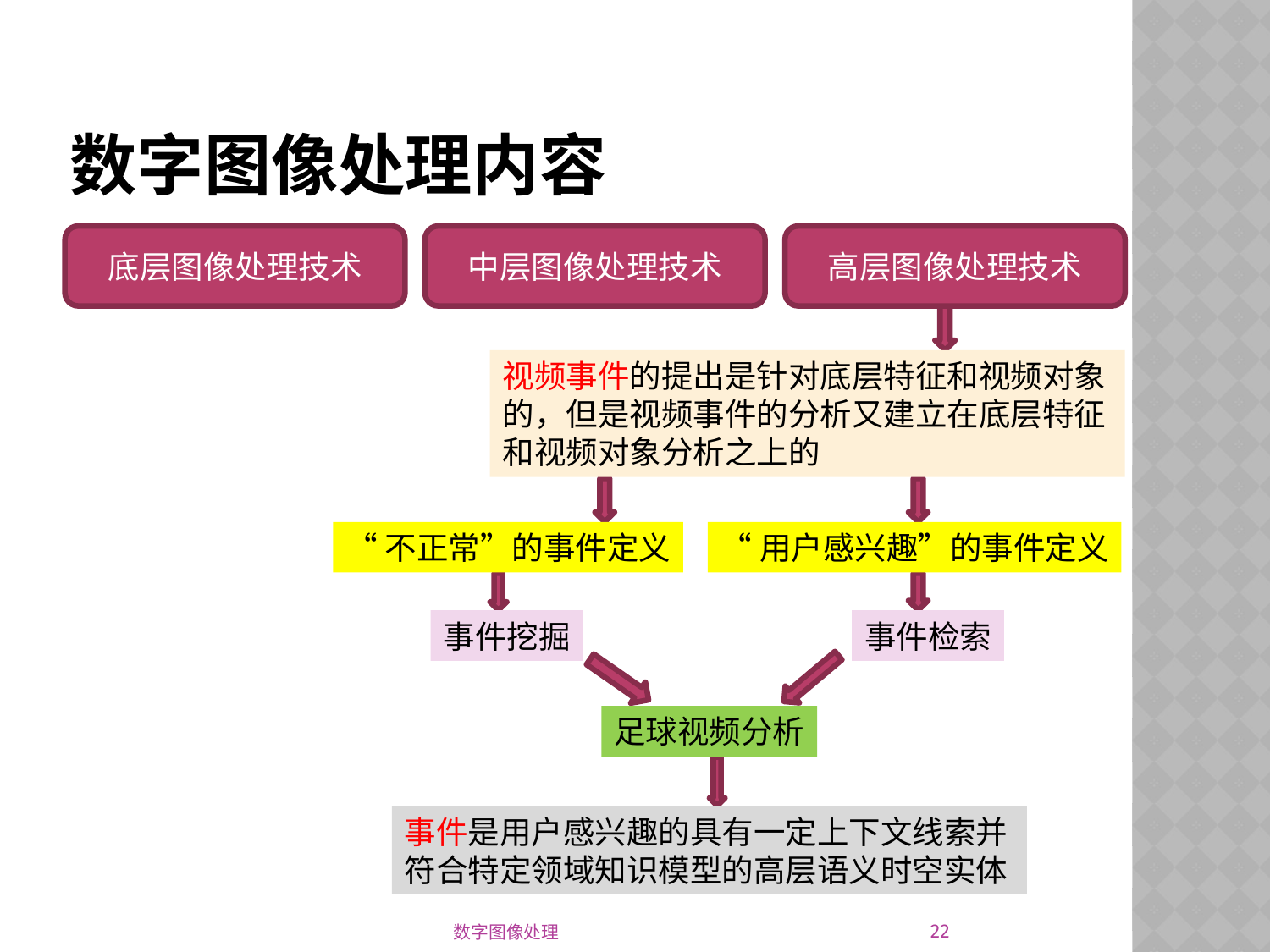

# 数字图像处理内容
底层图像处理技术
中层图像处理技术
高层图像处理技术

视频事件的提出是针对底层特征和视频对象的，但是视频事件的分析又建立在底层特征和视频对象分析之上的

“不正常”的事件定义
“用户感兴趣”的事件定义

事件挖掘
事件检索

足球视频分析

事件是用户感兴趣的具有一定上下文线索并符合特定领域知识模型的高层语义时空实体
22
数字图像处理